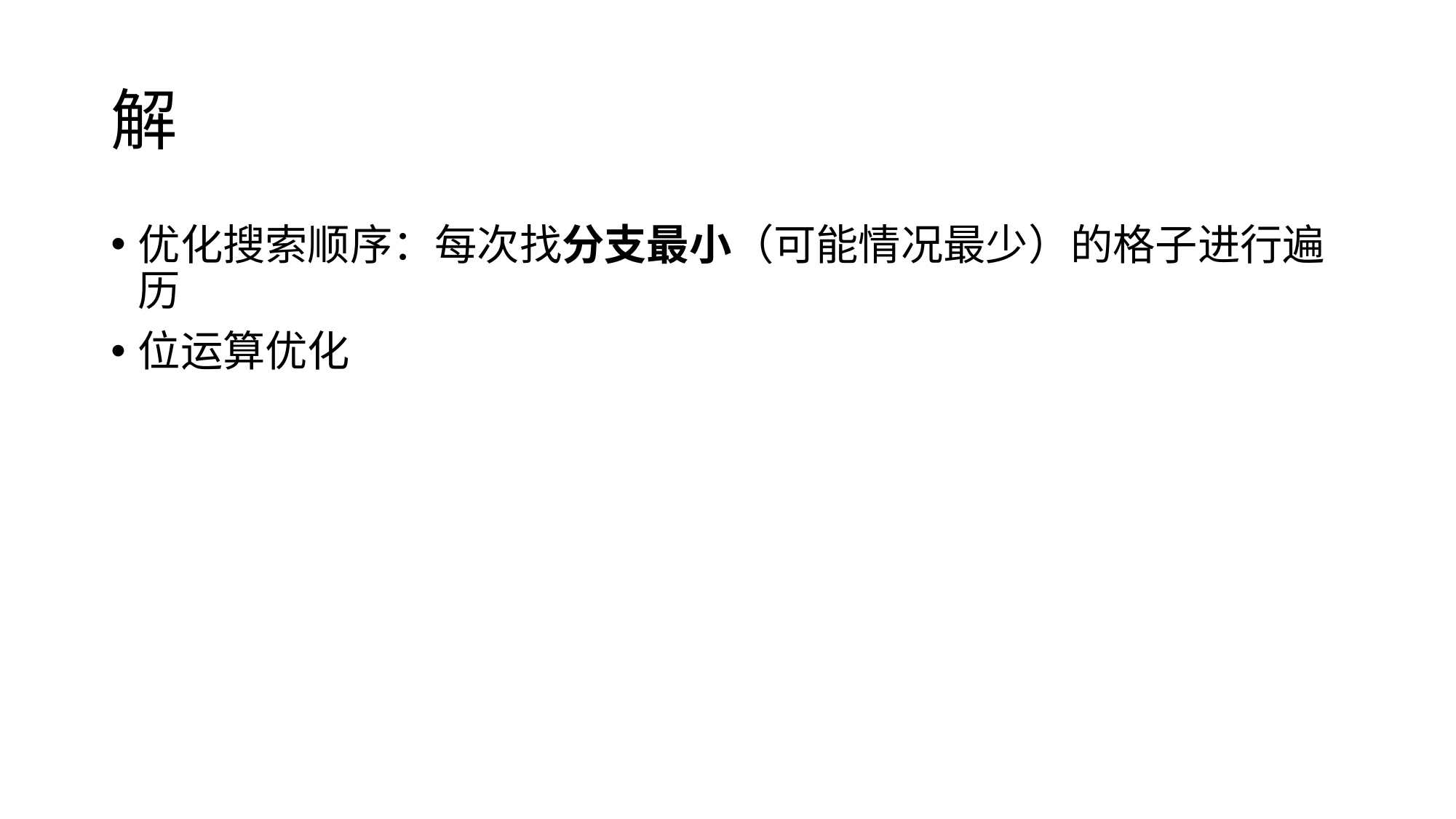

# 解
优化搜索顺序：每次找分支最小（可能情况最少）的格子进行遍历
位运算优化